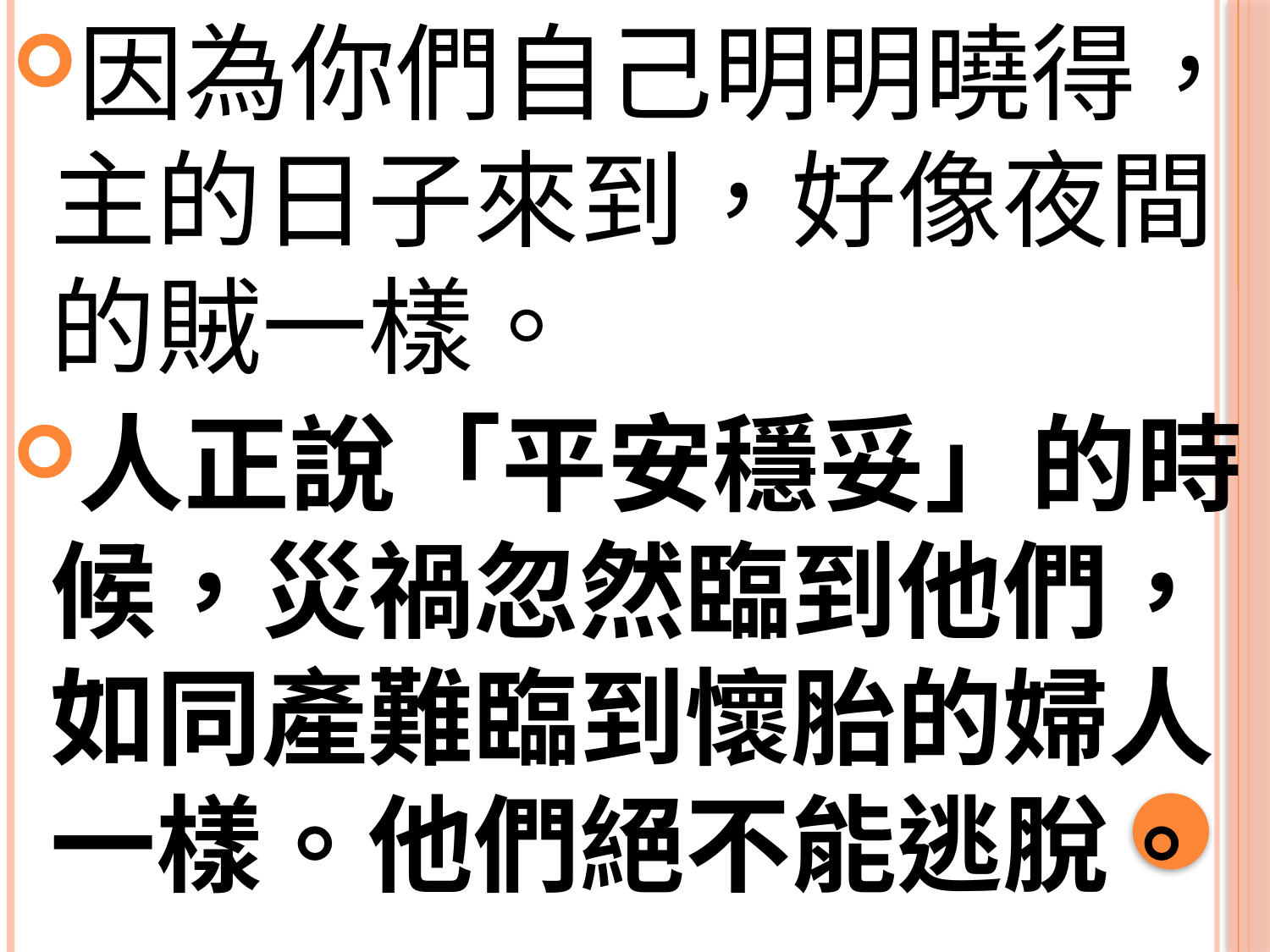

因為你們自己明明曉得，主的日子來到，好像夜間的賊一樣。
人正說「平安穩妥」的時候，災禍忽然臨到他們，如同產難臨到懷胎的婦人一樣。他們絕不能逃脫。